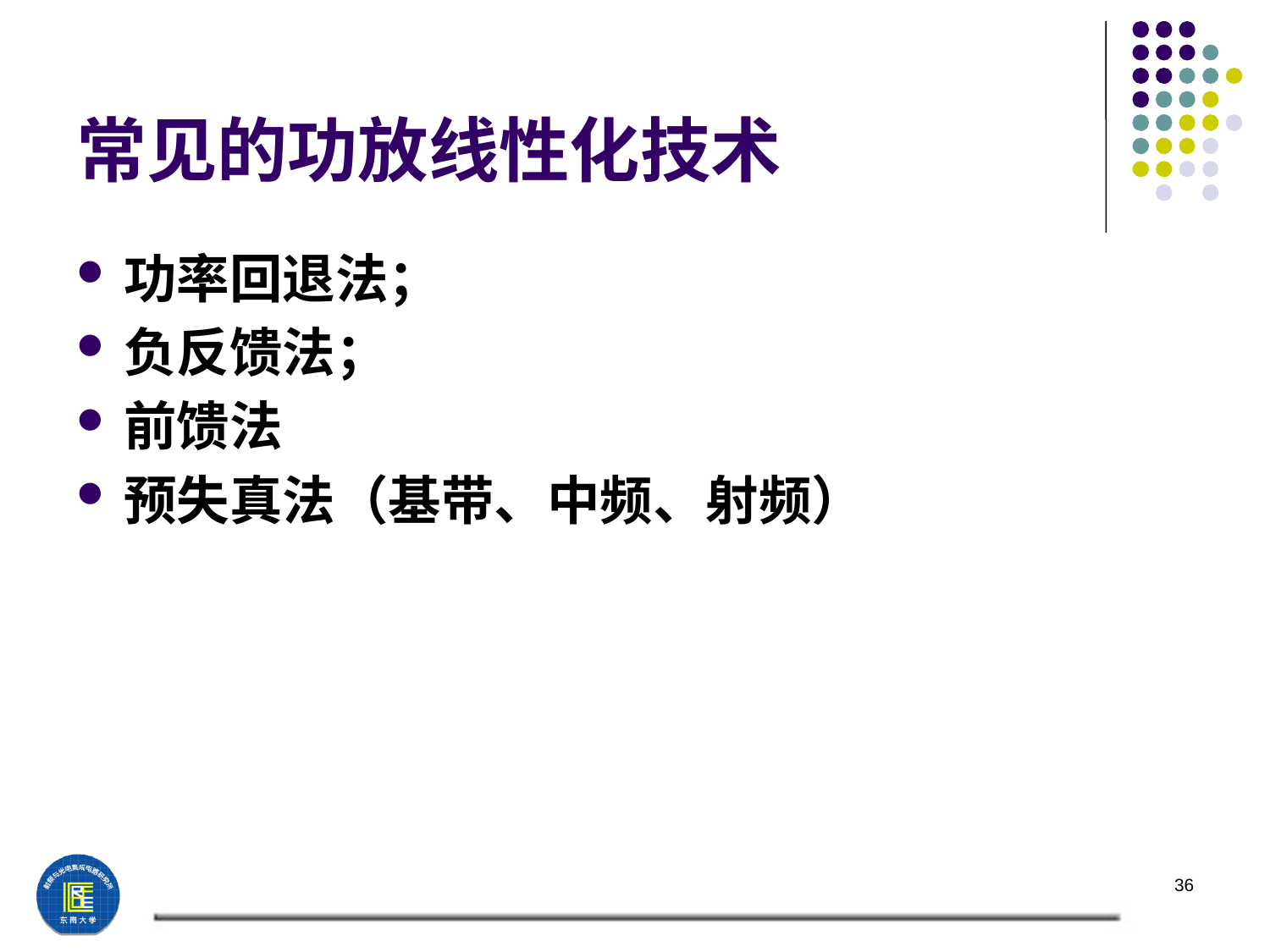

# 常见的功放线性化技术
功率回退法；
负反馈法；
前馈法
预失真法（基带、中频、射频）
36